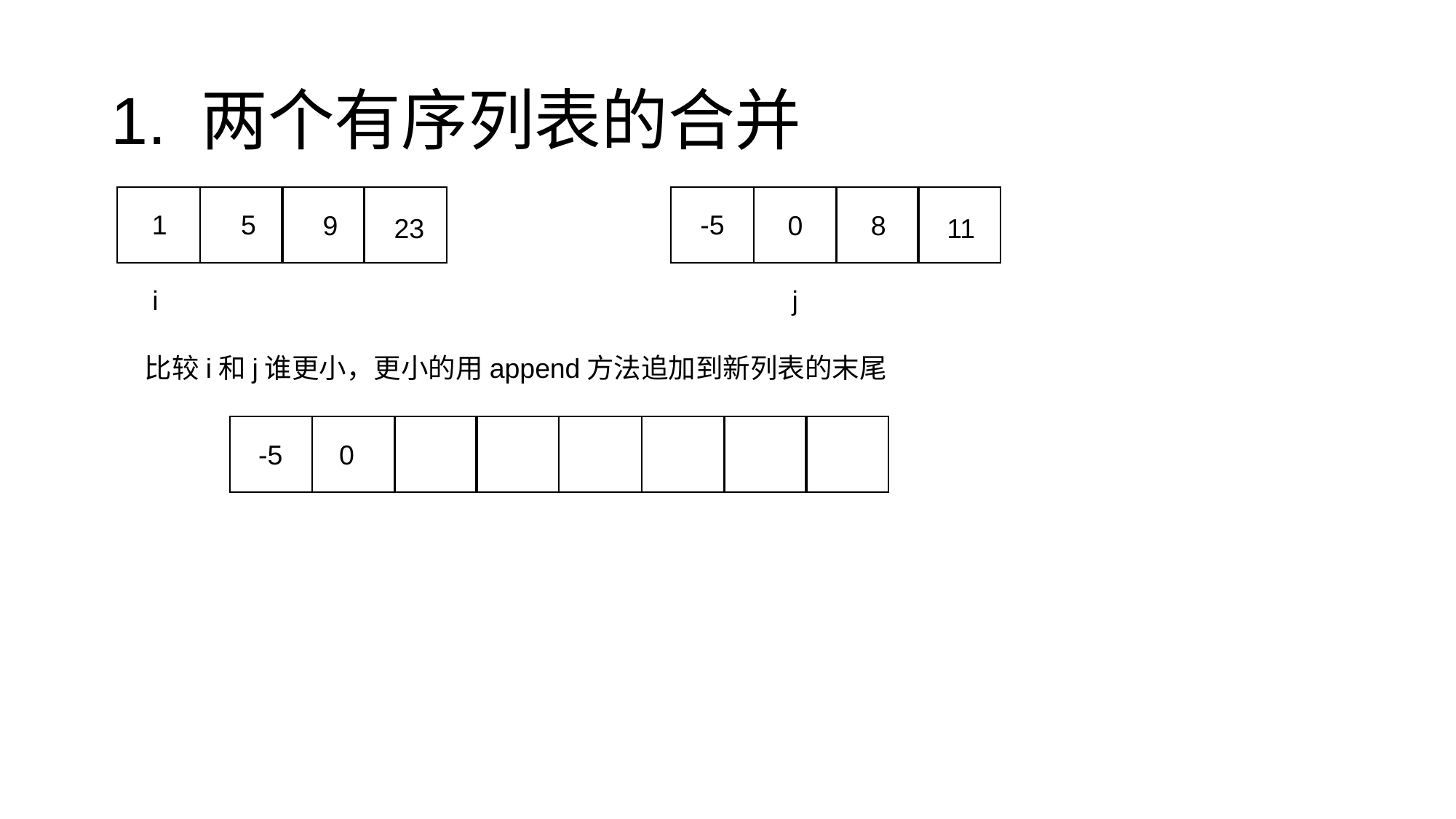

# 1. 两个有序列表的合并

1
5
-5
9
0
8
23
11
i
j
比较i和j谁更小，更小的用append方法追加到新列表的末尾

-5
0